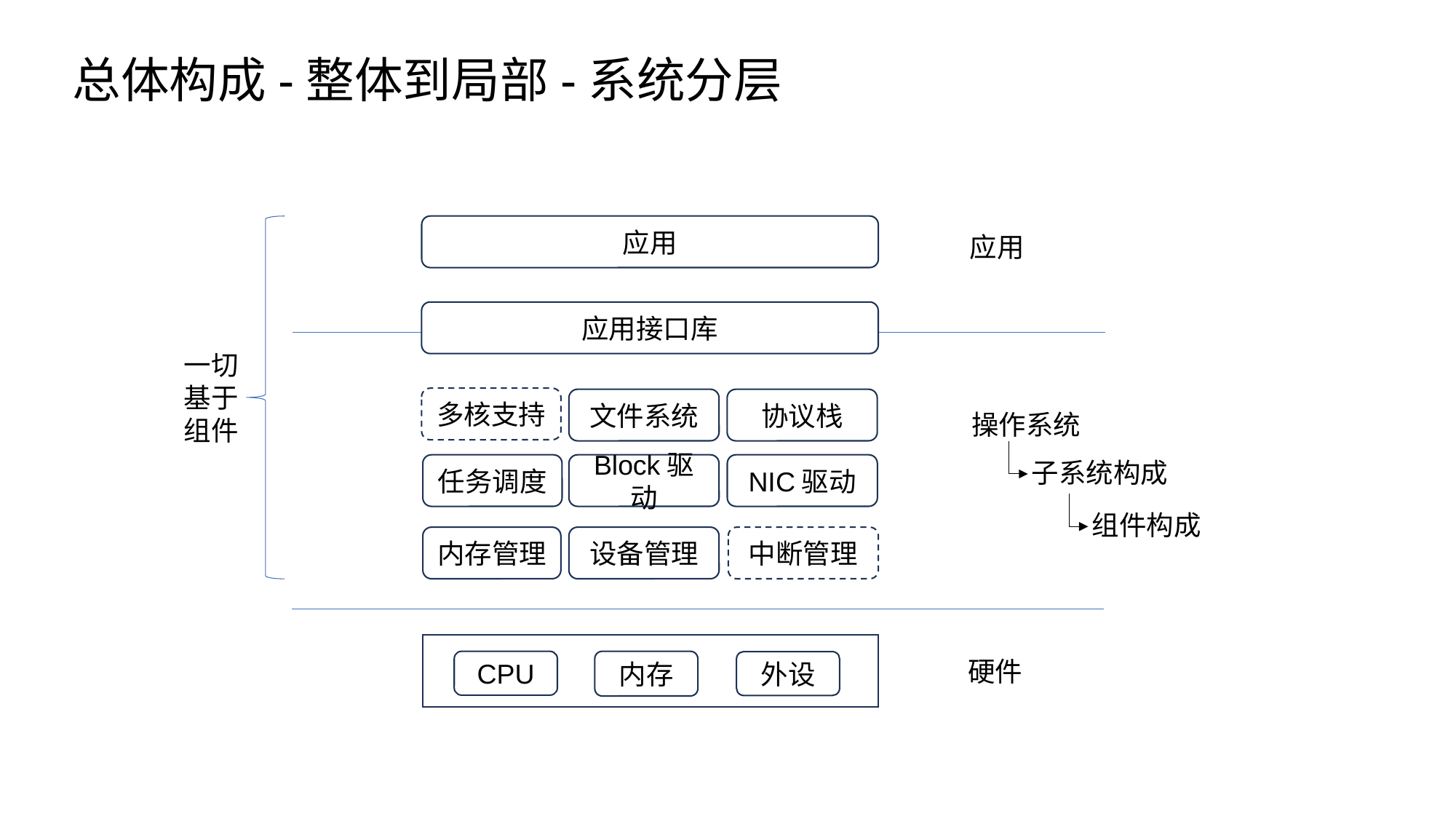

总体构成-整体到局部-系统分层

应用
应用
应用接口库
一切基于组件
多核支持
文件系统
协议栈
操作系统
子系统构成
任务调度
Block驱动
NIC驱动
组件构成
内存管理
设备管理
中断管理

硬件
CPU
内存
外设